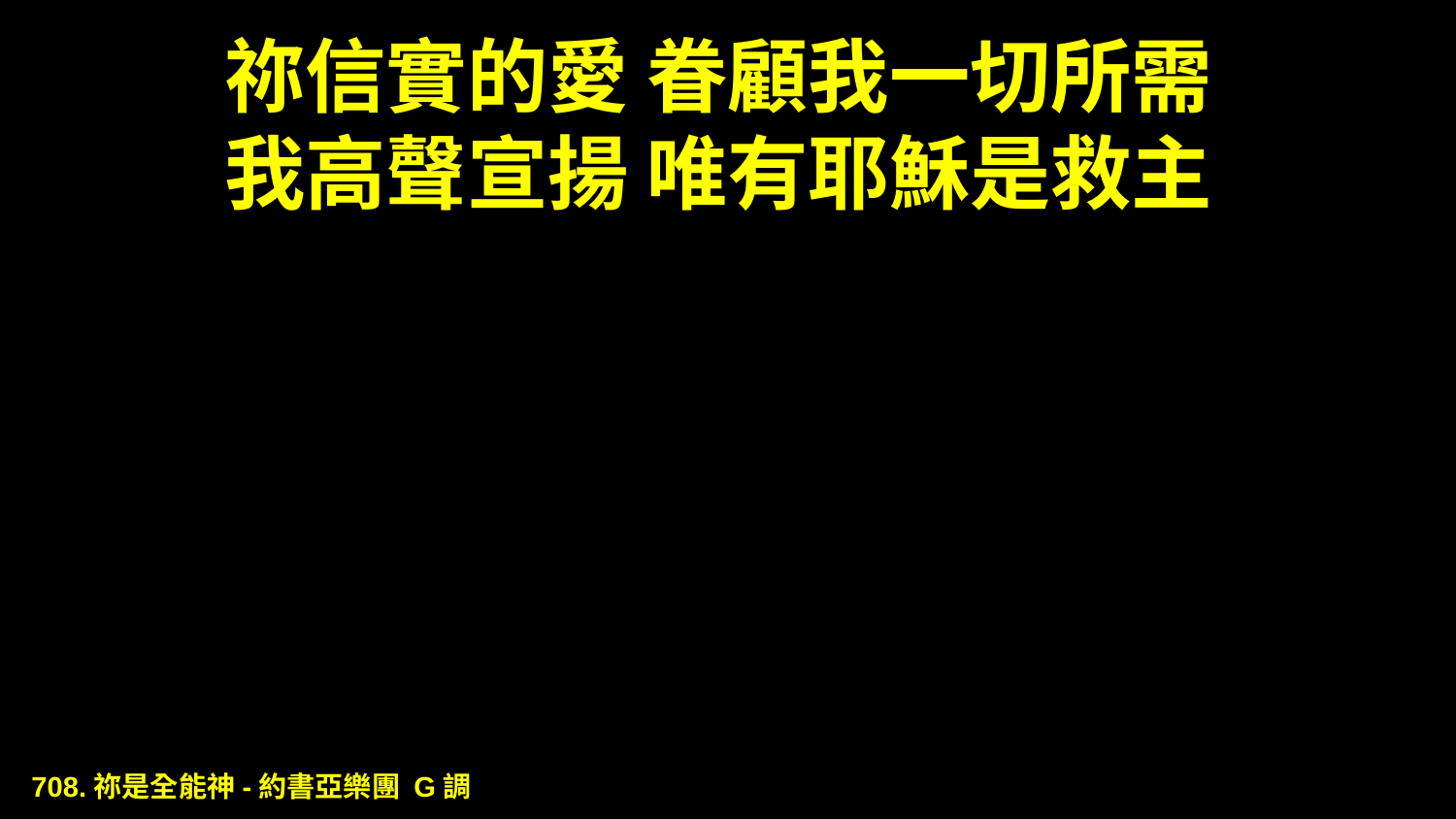

# 祢信實的愛 眷顧我一切所需 我高聲宣揚 唯有耶穌是救主
708.祢是全能神-約書亞樂團 G調